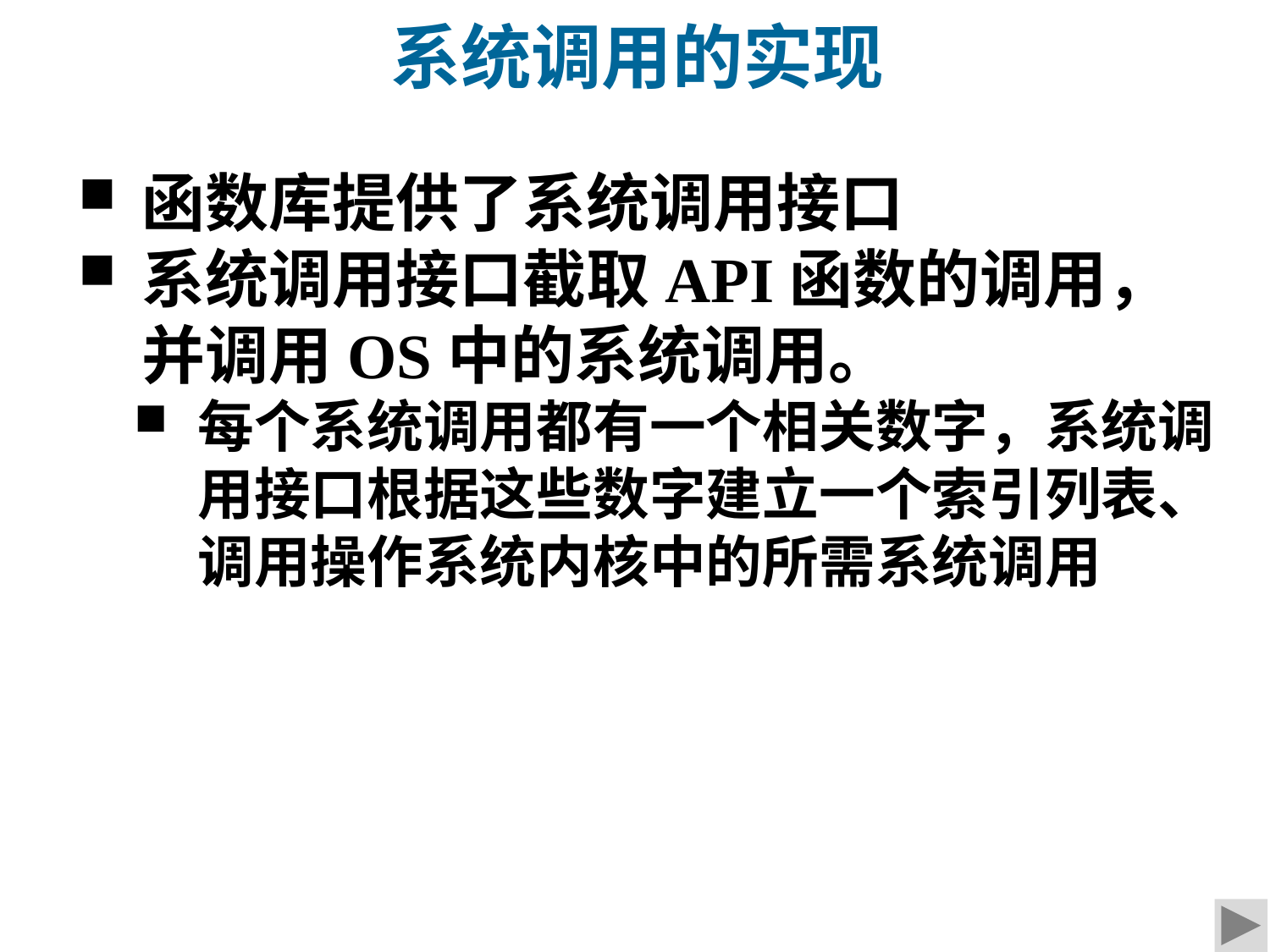

# 系统调用的实现
函数库提供了系统调用接口
系统调用接口截取API函数的调用，并调用OS中的系统调用。
每个系统调用都有一个相关数字，系统调用接口根据这些数字建立一个索引列表、调用操作系统内核中的所需系统调用